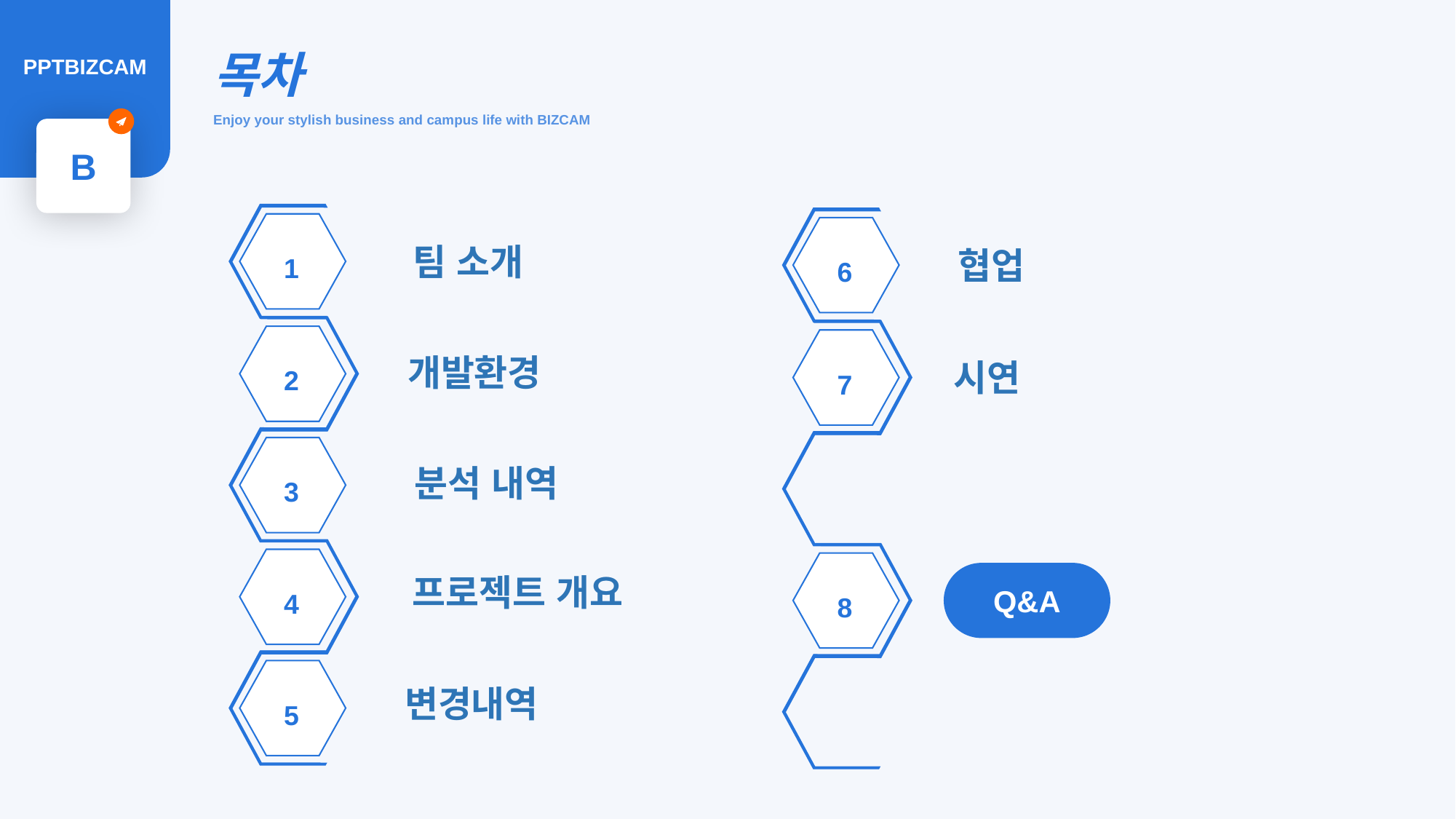

목차
Enjoy your stylish business and campus life with BIZCAM
PPTBIZCAM

B

1

6
팀 소개
협업

2

7
개발환경
시연

3
분석 내역

4

8
Q&A
프로젝트 개요

5
변경내역